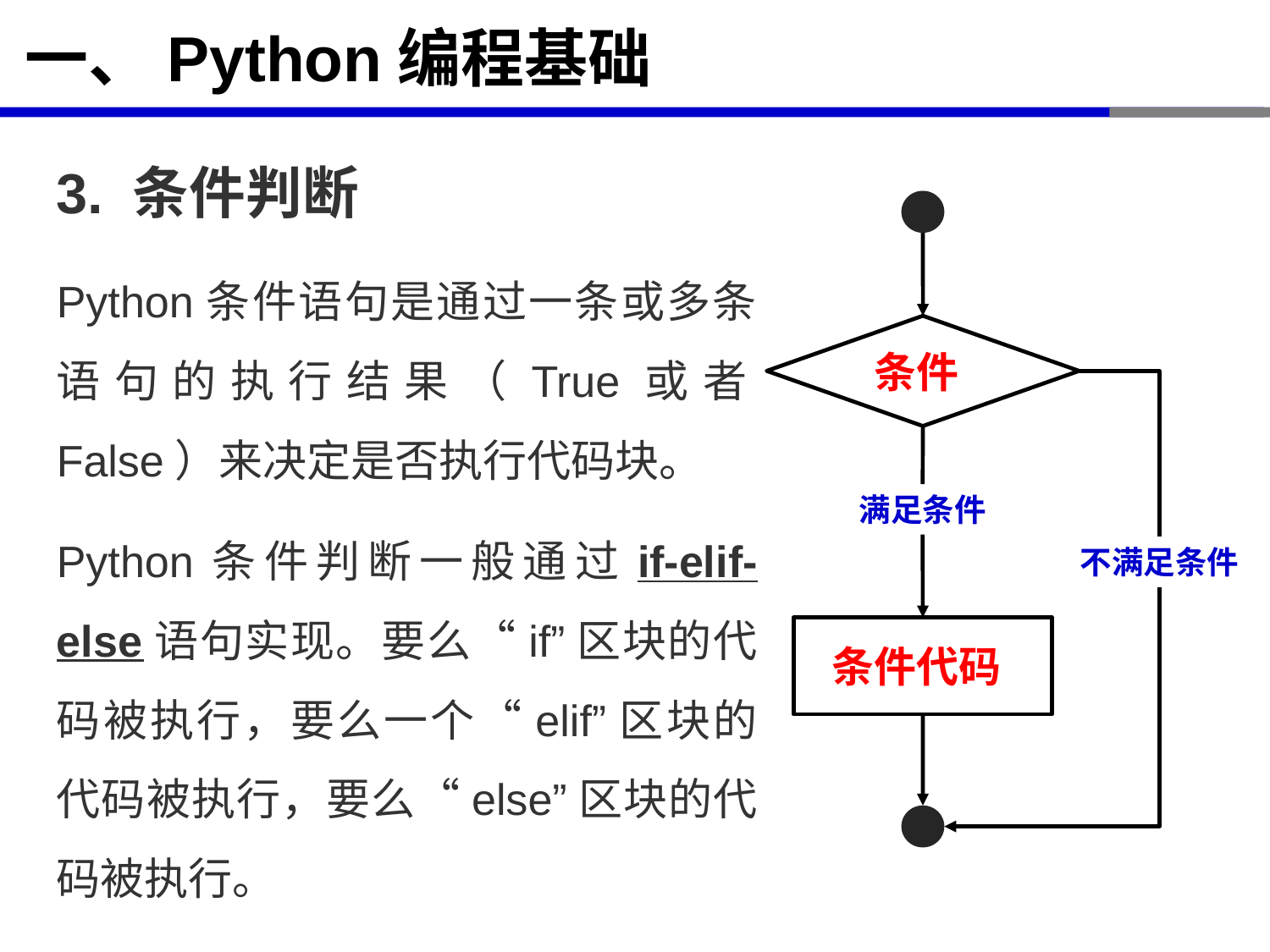

# 一、Python编程基础
3. 条件判断
Python条件语句是通过一条或多条语句的执行结果（True或者False）来决定是否执行代码块。
Python条件判断一般通过if-elif-else语句实现。要么“if”区块的代码被执行，要么一个“elif”区块的代码被执行，要么“else”区块的代码被执行。

条件
满足条件
不满足条件
条件代码